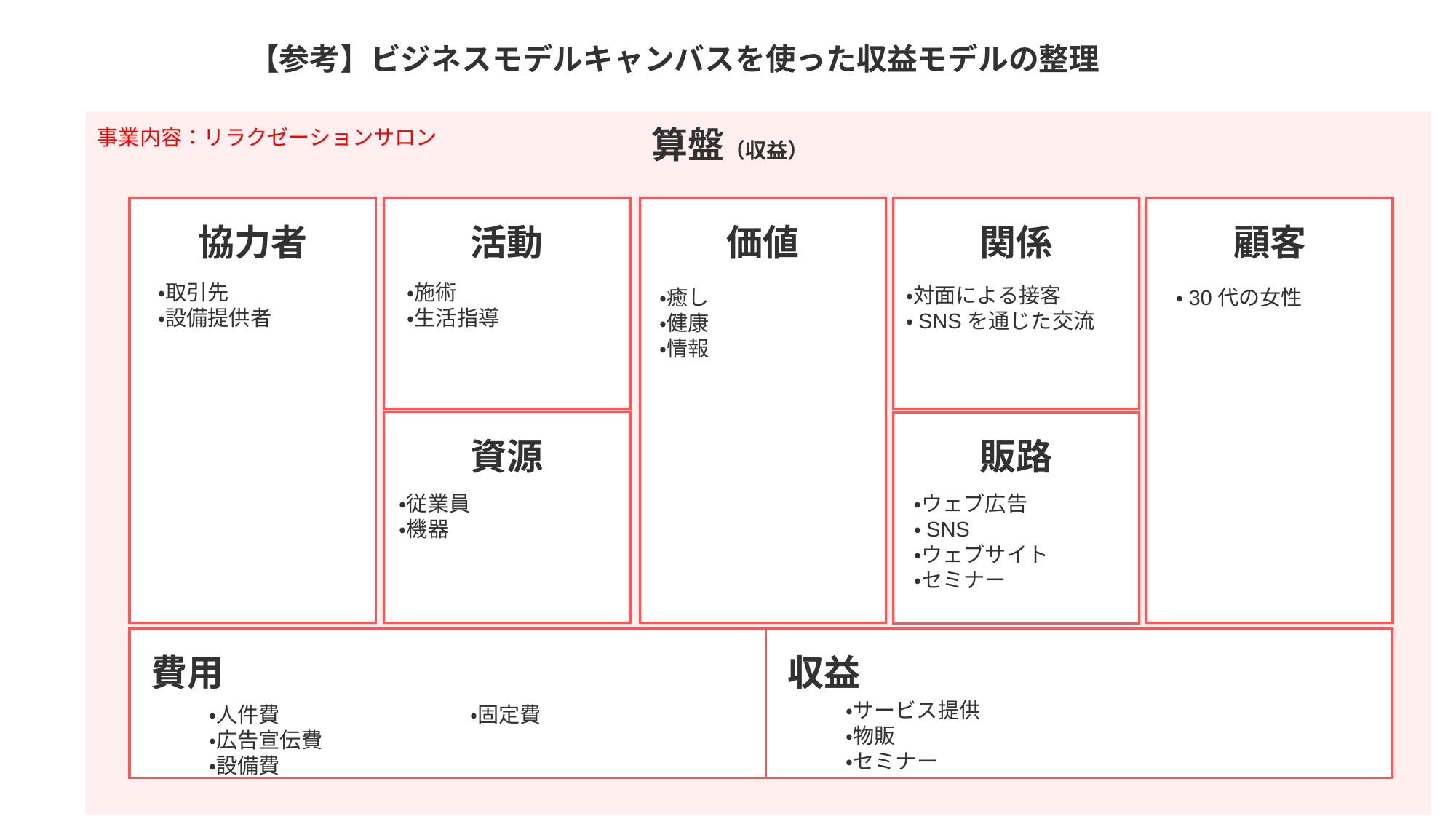

【参考】ビジネスモデルキャンバスを使った収益モデルの整理

算盤（収益）
事業内容：リラクゼーションサロン
活動
関係
協力者
価値
顧客
・取引先
・設備提供者
・施術
・生活指導
・対面による接客
・SNSを通じた交流
・癒し
・健康
・情報
・30代の女性
資源
販路
・従業員
・機器
・ウェブ広告
・SNS
・ウェブサイト
・セミナー
費用
収益
・サービス提供
・物販
・セミナー
・人件費
・広告宣伝費
・設備費
・固定費